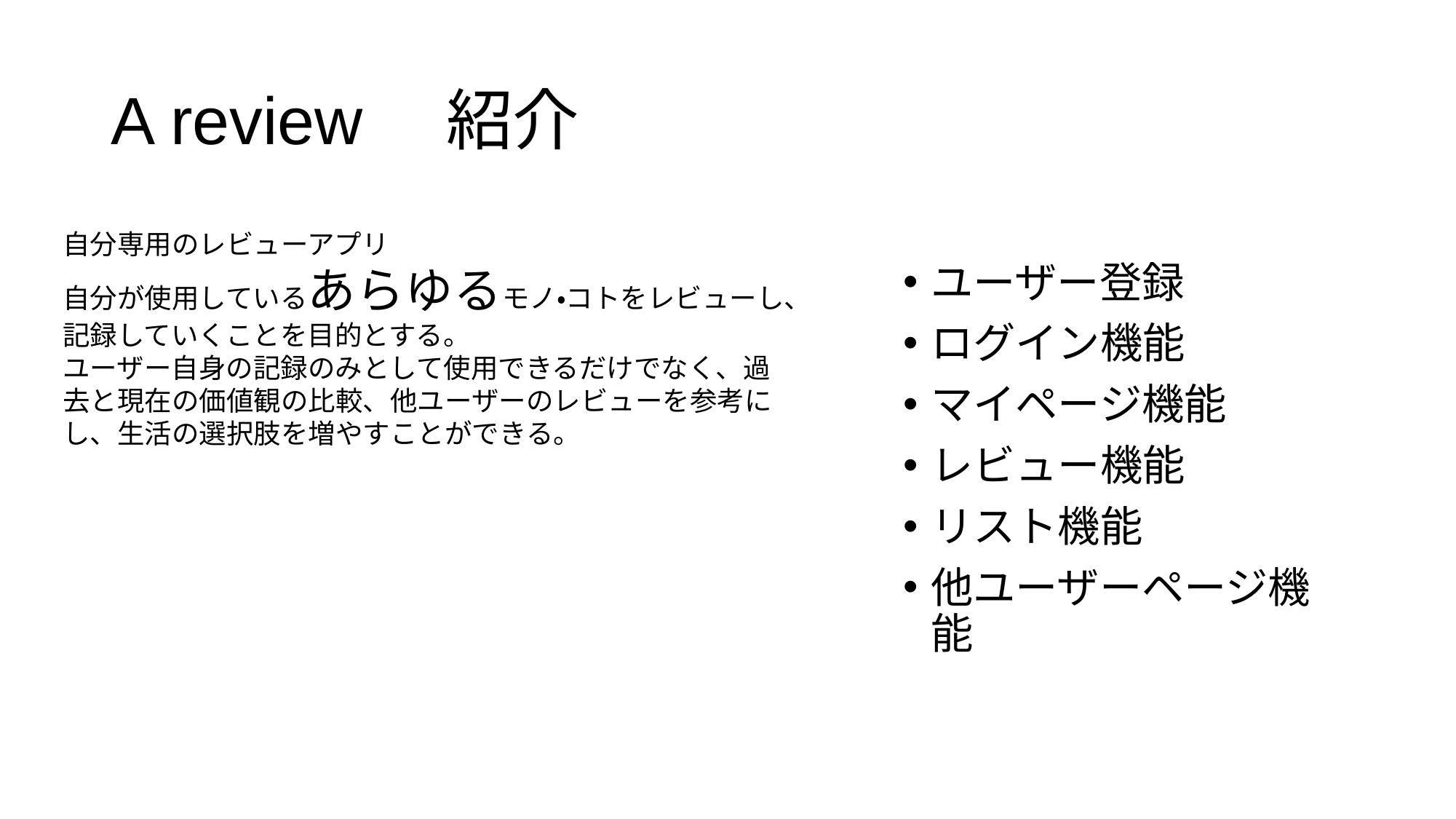

# A review　紹介
自分専用のレビューアプリ
自分が使用しているあらゆるモノ・コトをレビューし、記録していくことを目的とする。
ユーザー自身の記録のみとして使用できるだけでなく、過去と現在の価値観の比較、他ユーザーのレビューを参考にし、生活の選択肢を増やすことができる。

ユーザー登録
ログイン機能
マイページ機能
レビュー機能
リスト機能
他ユーザーページ機能